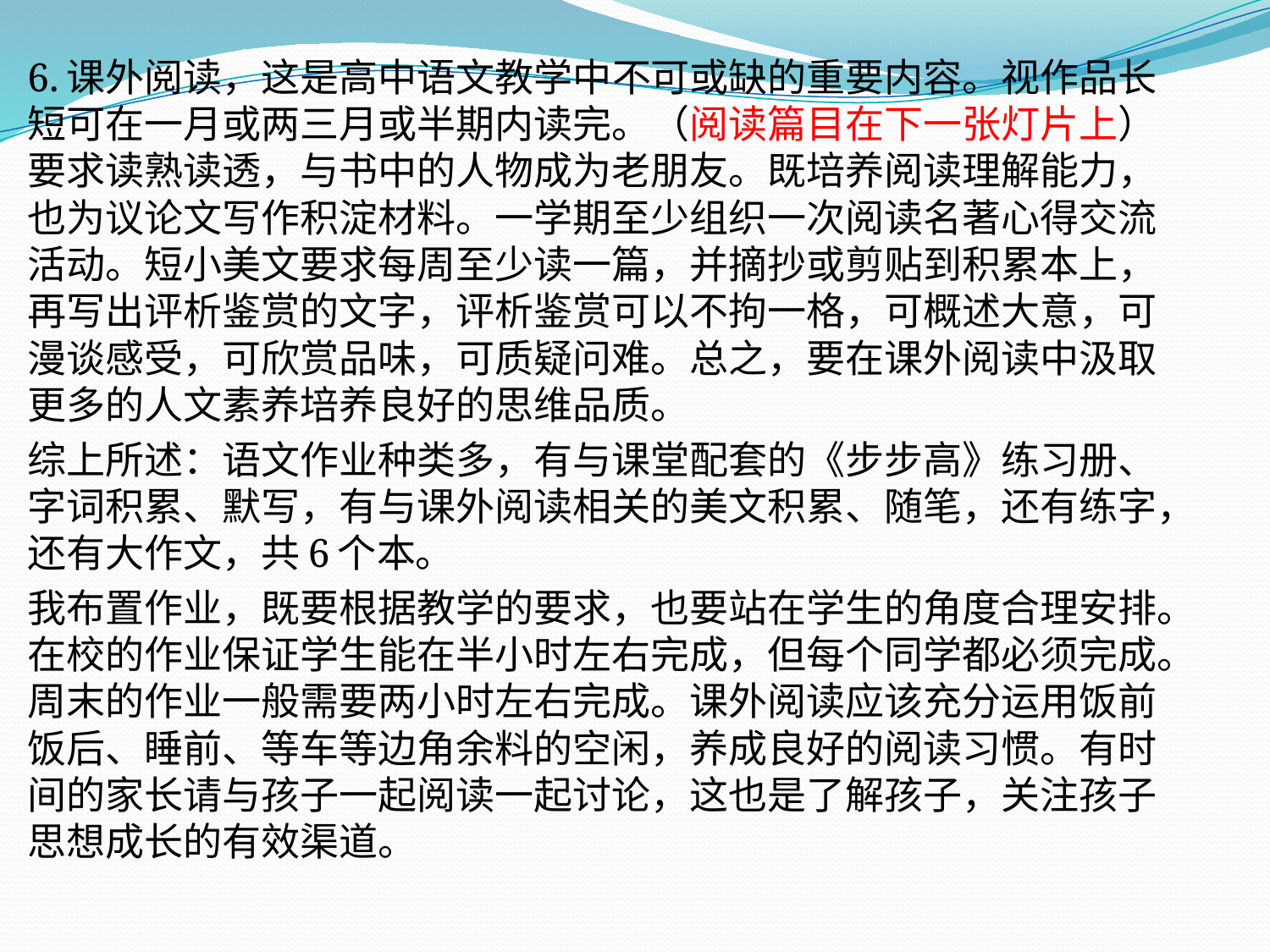

6.课外阅读，这是高中语文教学中不可或缺的重要内容。视作品长短可在一月或两三月或半期内读完。（阅读篇目在下一张灯片上）要求读熟读透，与书中的人物成为老朋友。既培养阅读理解能力，也为议论文写作积淀材料。一学期至少组织一次阅读名著心得交流活动。短小美文要求每周至少读一篇，并摘抄或剪贴到积累本上，再写出评析鉴赏的文字，评析鉴赏可以不拘一格，可概述大意，可漫谈感受，可欣赏品味，可质疑问难。总之，要在课外阅读中汲取更多的人文素养培养良好的思维品质。
综上所述：语文作业种类多，有与课堂配套的《步步高》练习册、字词积累、默写，有与课外阅读相关的美文积累、随笔，还有练字，还有大作文，共6个本。
我布置作业，既要根据教学的要求，也要站在学生的角度合理安排。在校的作业保证学生能在半小时左右完成，但每个同学都必须完成。周末的作业一般需要两小时左右完成。课外阅读应该充分运用饭前饭后、睡前、等车等边角余料的空闲，养成良好的阅读习惯。有时间的家长请与孩子一起阅读一起讨论，这也是了解孩子，关注孩子思想成长的有效渠道。